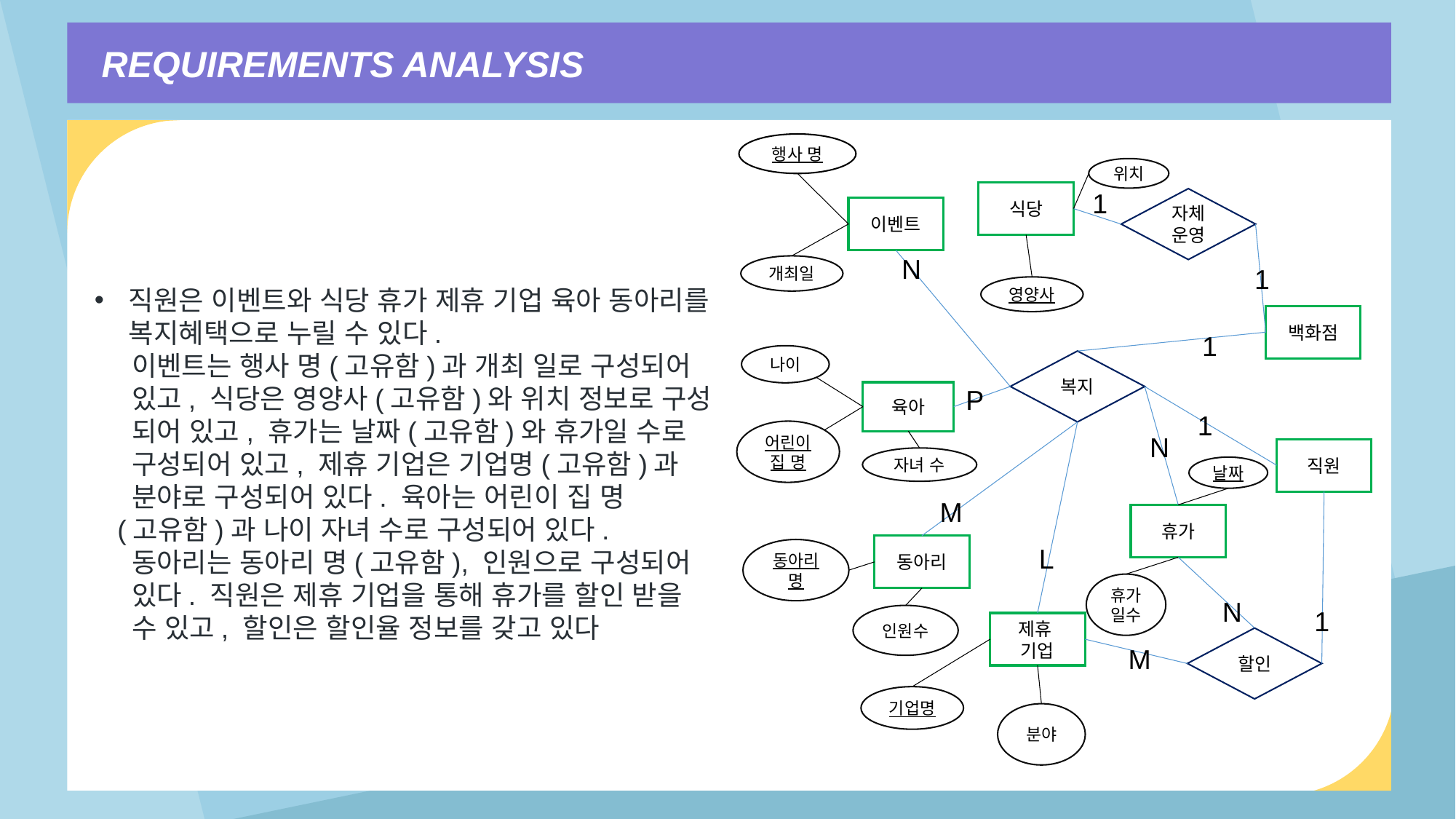

REQUIREMENTS ANALYSIS

행사 명
위치
1
식당
자체
운영
이벤트
N
개최일
1
영양사
직원은 이벤트와 식당 휴가 제휴 기업 육아 동아리를 복지혜택으로 누릴 수 있다.
    이벤트는 행사 명(고유함)과 개최 일로 구성되어
    있고, 식당은 영양사(고유함)와 위치 정보로 구성
    되어 있고, 휴가는 날짜(고유함)와 휴가일 수로
    구성되어 있고, 제휴 기업은 기업명(고유함)과
    분야로 구성되어 있다. 육아는 어린이 집 명
   (고유함)과 나이 자녀 수로 구성되어 있다.
    동아리는 동아리 명(고유함), 인원으로 구성되어
    있다. 직원은 제휴 기업을 통해 휴가를 할인 받을
    수 있고, 할인은 할인율 정보를 갖고 있다
백화점
1
나이
복지
P
육아
1
어린이 집 명
N
직원
자녀 수
날짜
M
휴가
동아리
L
동아리 명

휴가 일수
N
1
인원수
제휴
기업
할인
M
기업명
분야